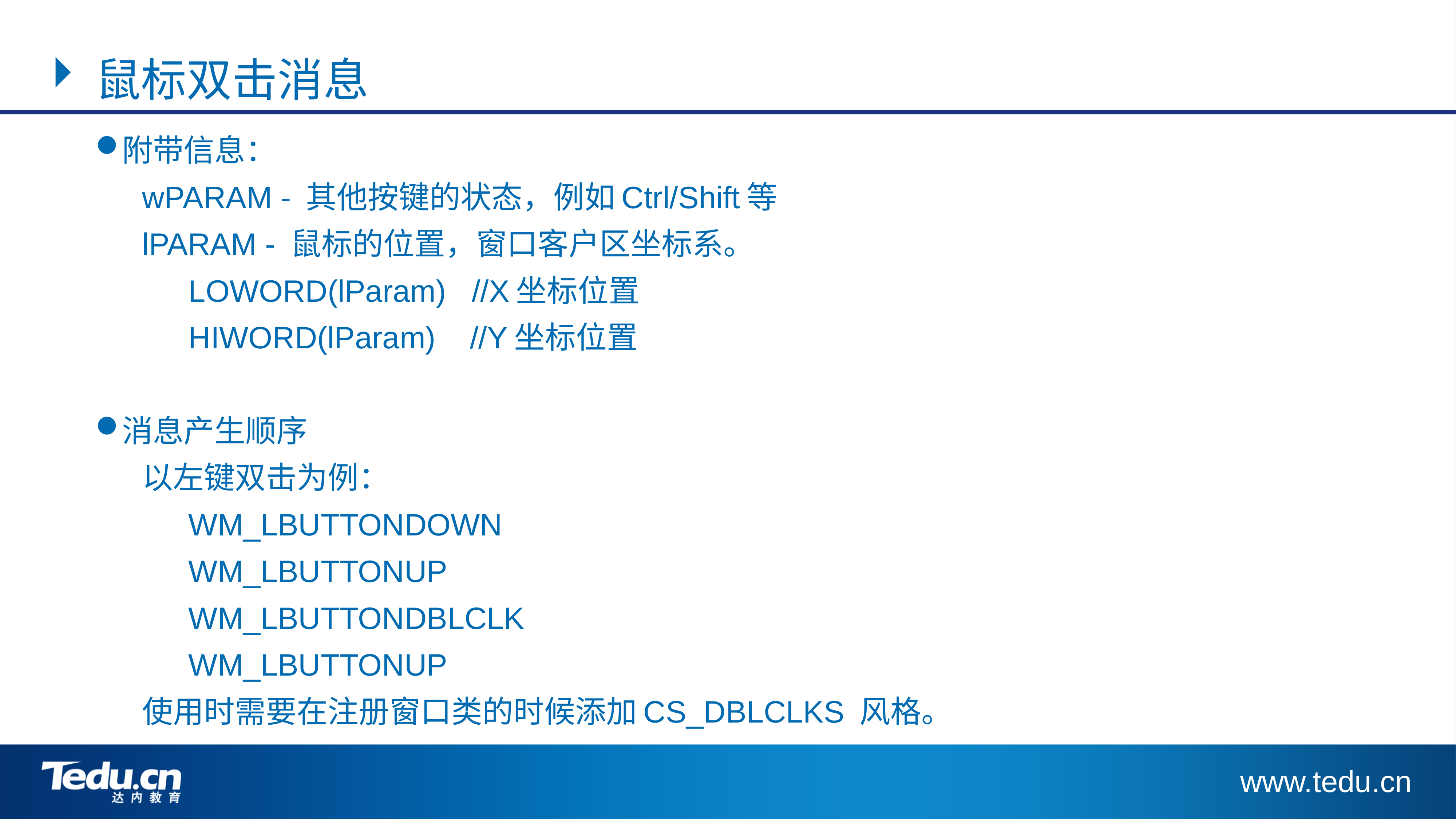

鼠标双击消息
附带信息：
	wPARAM - 其他按键的状态，例如Ctrl/Shift等
	lPARAM - 鼠标的位置，窗口客户区坐标系。
		LOWORD(lParam)   //X坐标位置
		HIWORD(lParam)    //Y坐标位置

消息产生顺序
	以左键双击为例：
		WM_LBUTTONDOWN
		WM_LBUTTONUP
		WM_LBUTTONDBLCLK
		WM_LBUTTONUP
	使用时需要在注册窗口类的时候添加CS_DBLCLKS 风格。